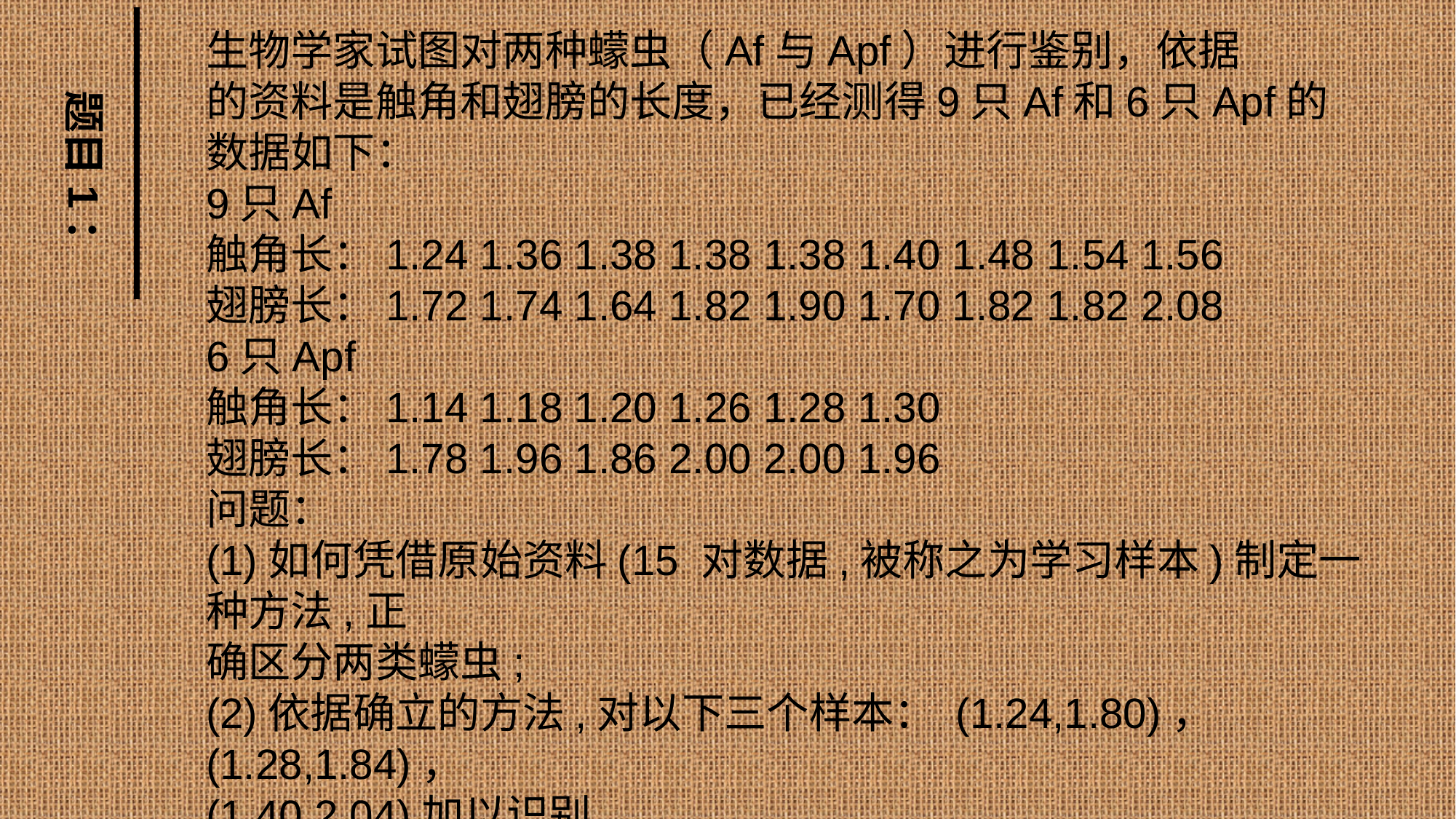

生物学家试图对两种蠓虫（Af与Apf）进行鉴别，依据
的资料是触角和翅膀的长度，已经测得9只Af和6只Apf的
数据如下：
9只Af
触角长：1.24 1.36 1.38 1.38 1.38 1.40 1.48 1.54 1.56
翅膀长：1.72 1.74 1.64 1.82 1.90 1.70 1.82 1.82 2.08
6只Apf
触角长：1.14 1.18 1.20 1.26 1.28 1.30
翅膀长：1.78 1.96 1.86 2.00 2.00 1.96
问题：
(1)如何凭借原始资料(15 对数据,被称之为学习样本)制定一种方法,正
确区分两类蠓虫;
(2)依据确立的方法,对以下三个样本： (1.24,1.80)，(1.28,1.84)，
(1.40,2.04)加以识别。
题目1：